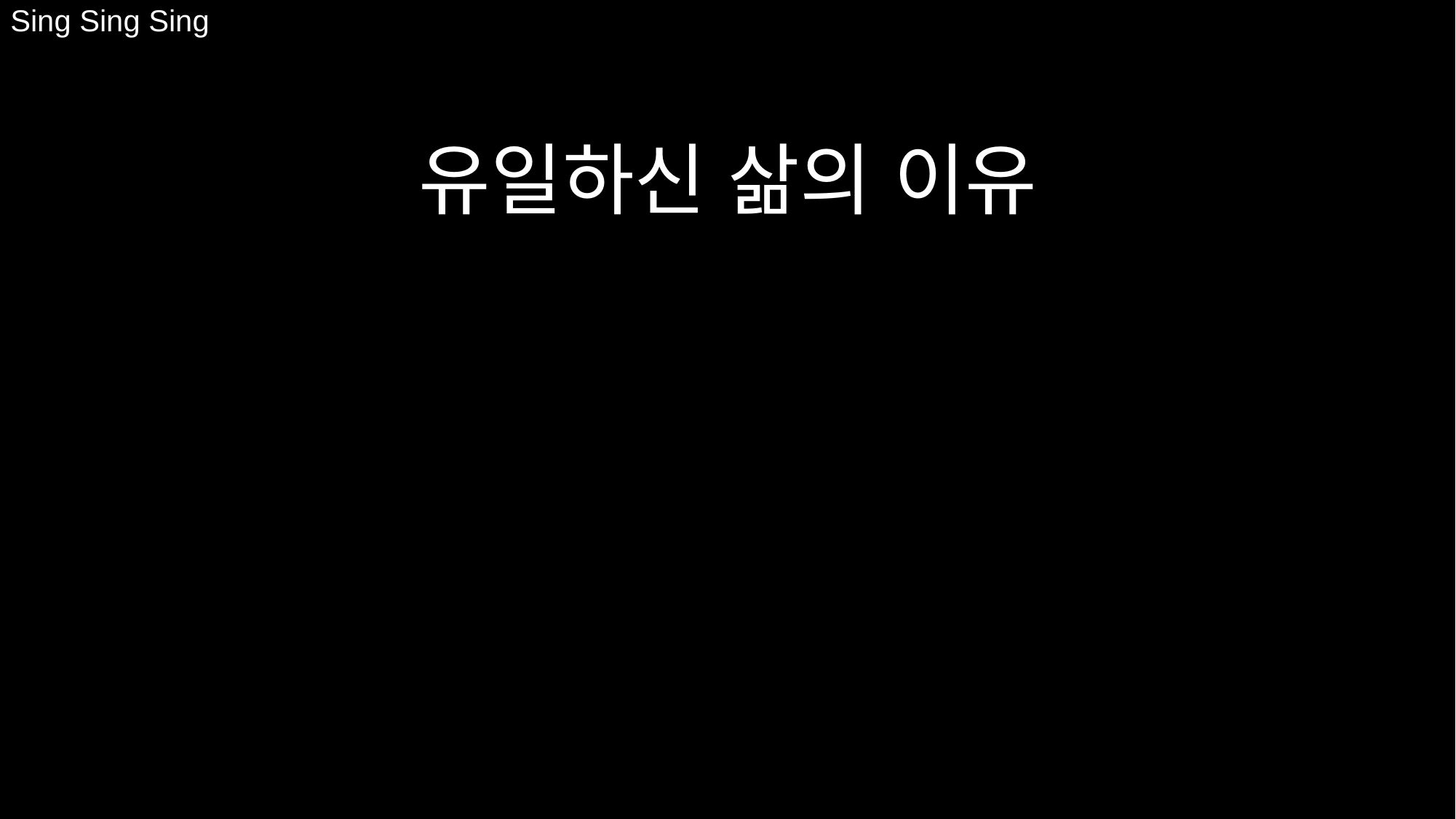

유일하신 삶의 이유

# Sing Sing Sing